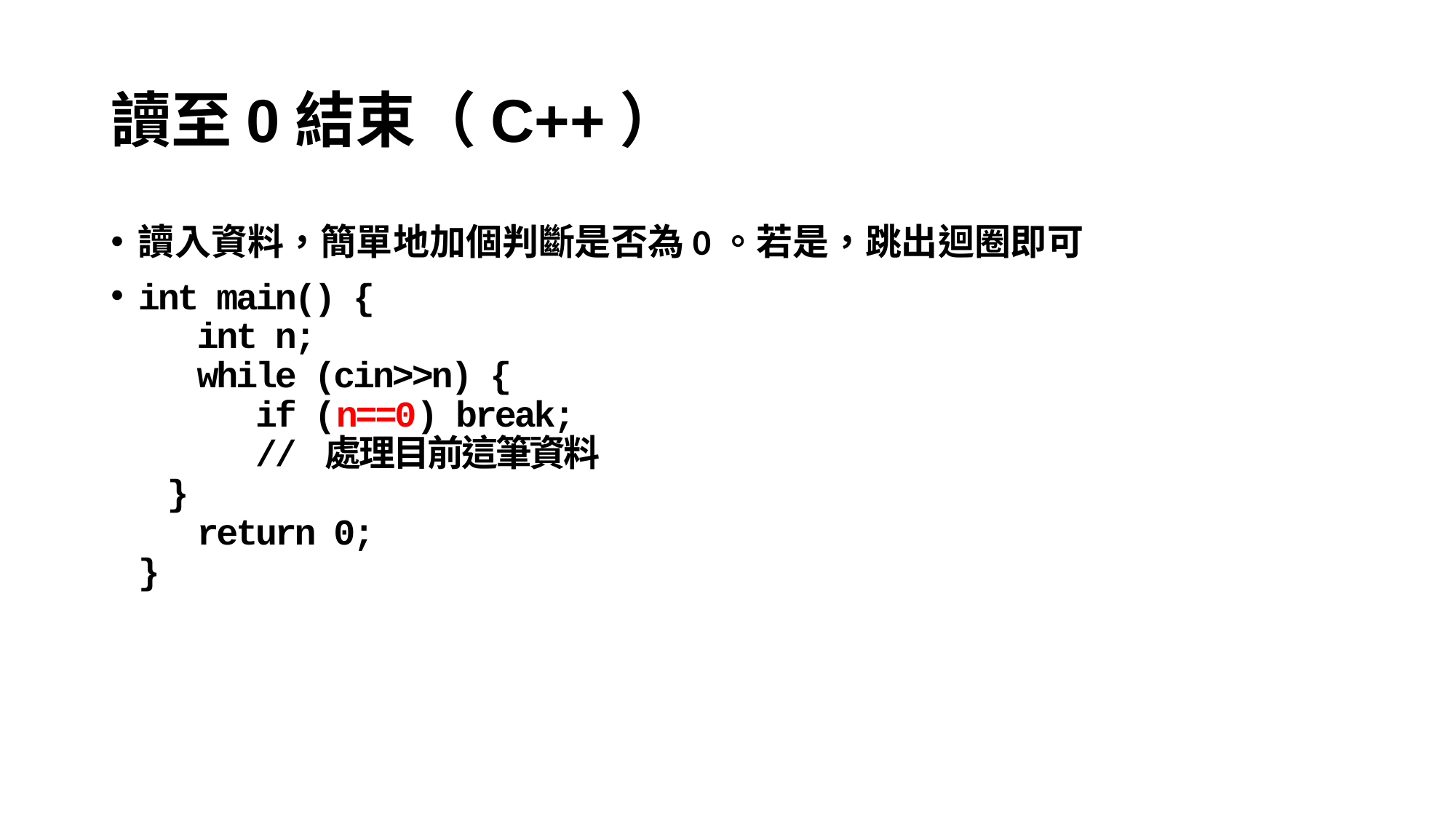

# 讀至0結束（C++）
讀入資料，簡單地加個判斷是否為0。若是，跳出迴圈即可
int main() {
   int n;
   while (cin>>n) {
      if (n==0) break;
      // 處理目前這筆資料
   }
   return 0;
}